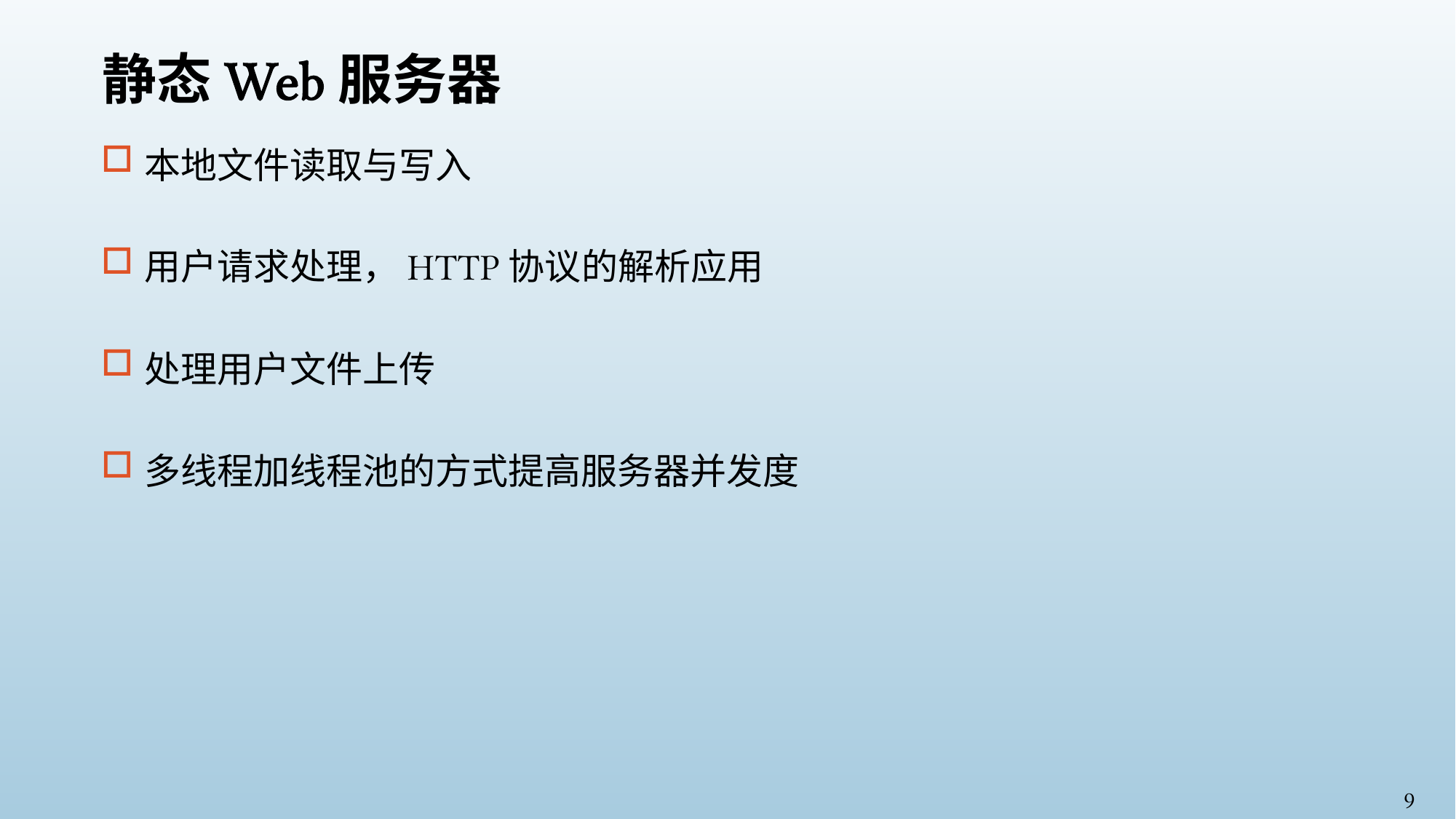

# 静态Web服务器
本地文件读取与写入

用户请求处理，HTTP协议的解析应用

处理用户文件上传

多线程加线程池的方式提高服务器并发度
9